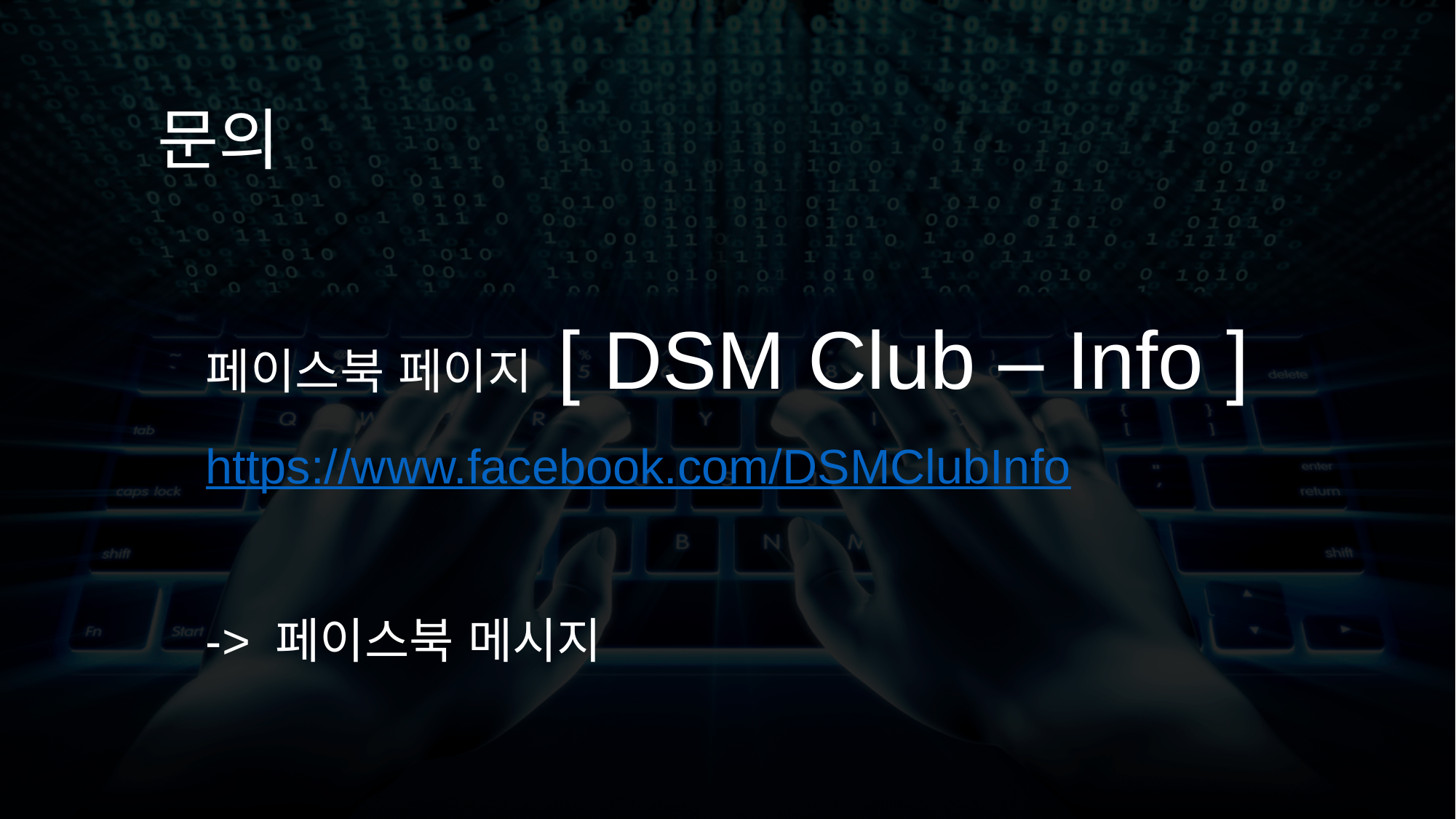

문의
페이스북 페이지 [ DSM Club – Info ]
https://www.facebook.com/DSMClubInfo

-> 페이스북 메시지